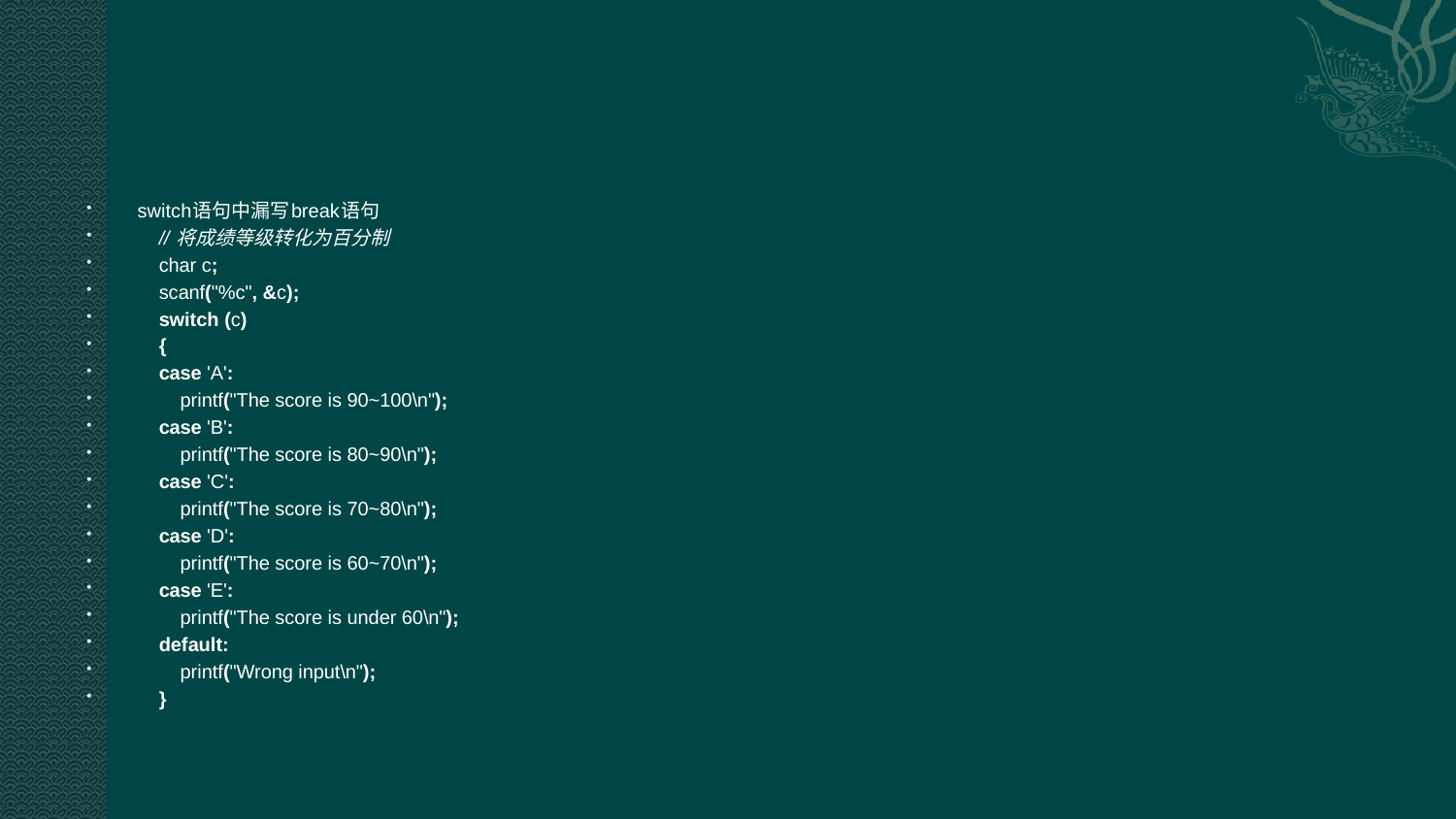

#
switch语句中漏写break语句
    // 将成绩等级转化为百分制
    char c;
    scanf("%c", &c);
    switch (c)
    {
    case 'A':
        printf("The score is 90~100\n");
    case 'B':
        printf("The score is 80~90\n");
    case 'C':
        printf("The score is 70~80\n");
    case 'D':
        printf("The score is 60~70\n");
    case 'E':
        printf("The score is under 60\n");
    default:
        printf("Wrong input\n");
    }